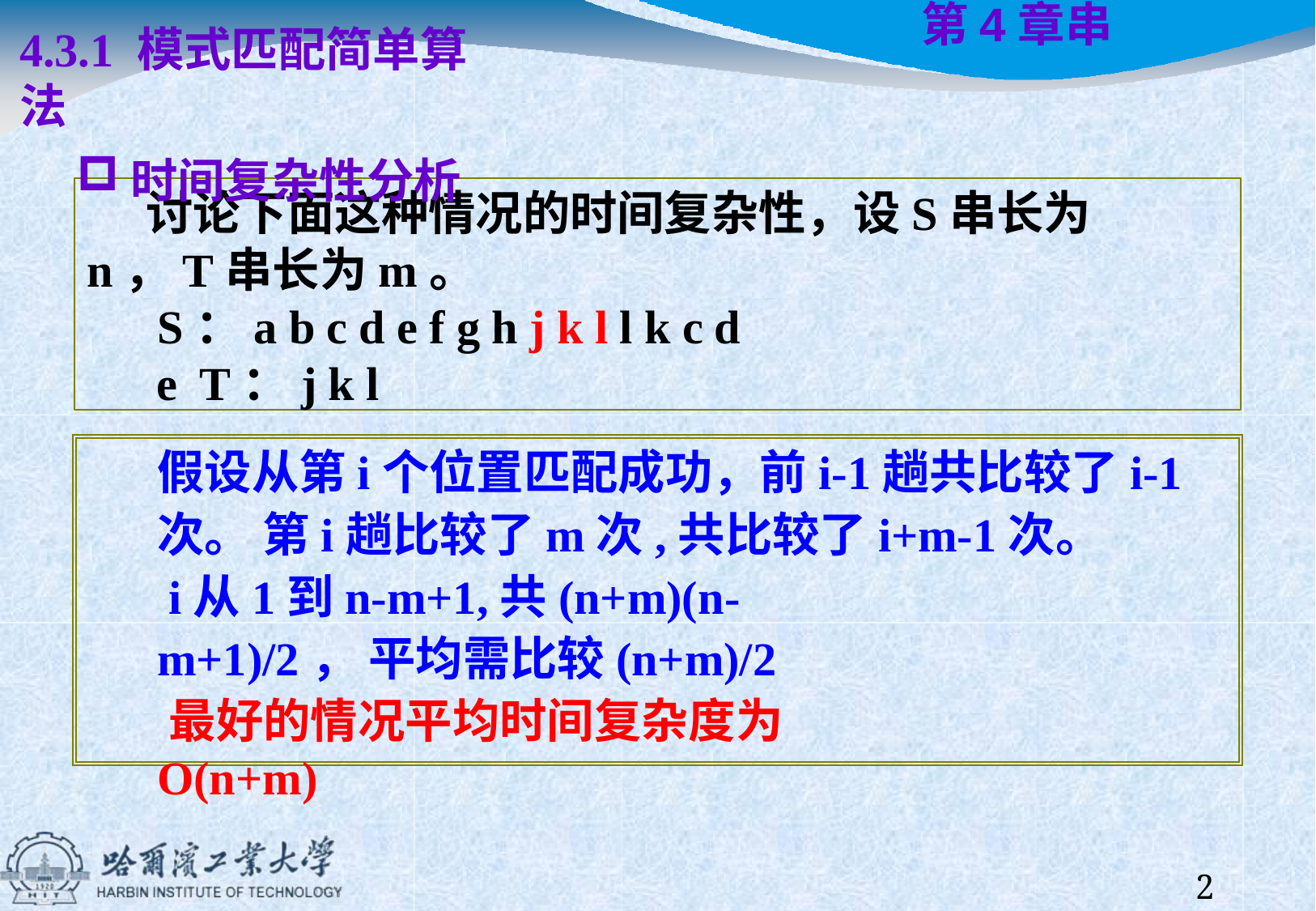

4.3.1 模式匹配简单算法
时间复杂性分析
# 第4章	串
讨论下面这种情况的时间复杂性，设S串长为
n，T串长为m。
S：a b c d e f g h j k l l k c d e  T：j k l

假设从第i个位置匹配成功，前i-1趟共比较了i-1次。 第i趟比较了m次,共比较了i+m-1次。
i从1到n-m+1,共(n+m)(n-m+1)/2， 平均需比较(n+m)/2
最好的情况平均时间复杂度为O(n+m)

27